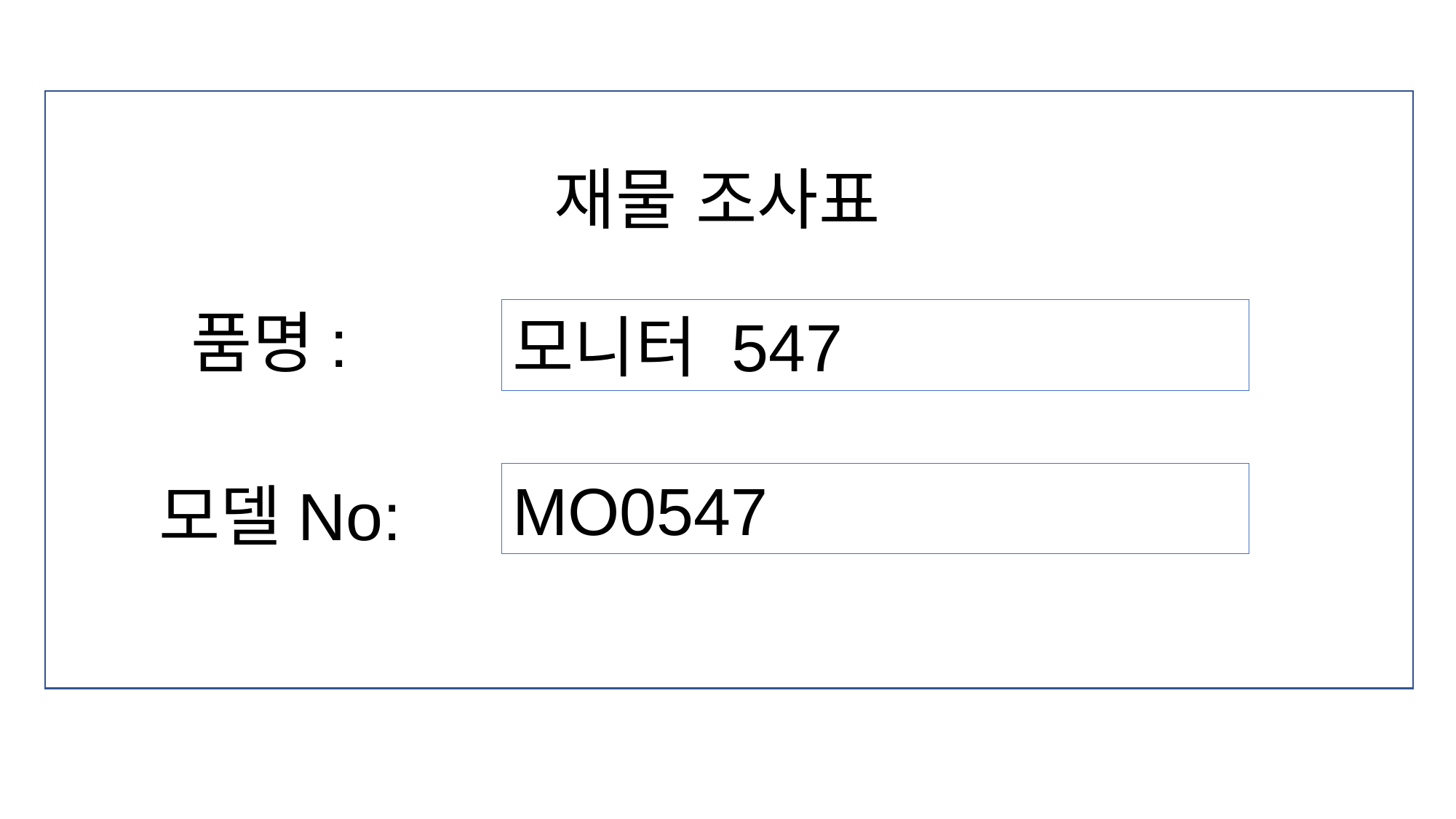

재물 조사표
품명:
모니터 547
MO0547
모델No: